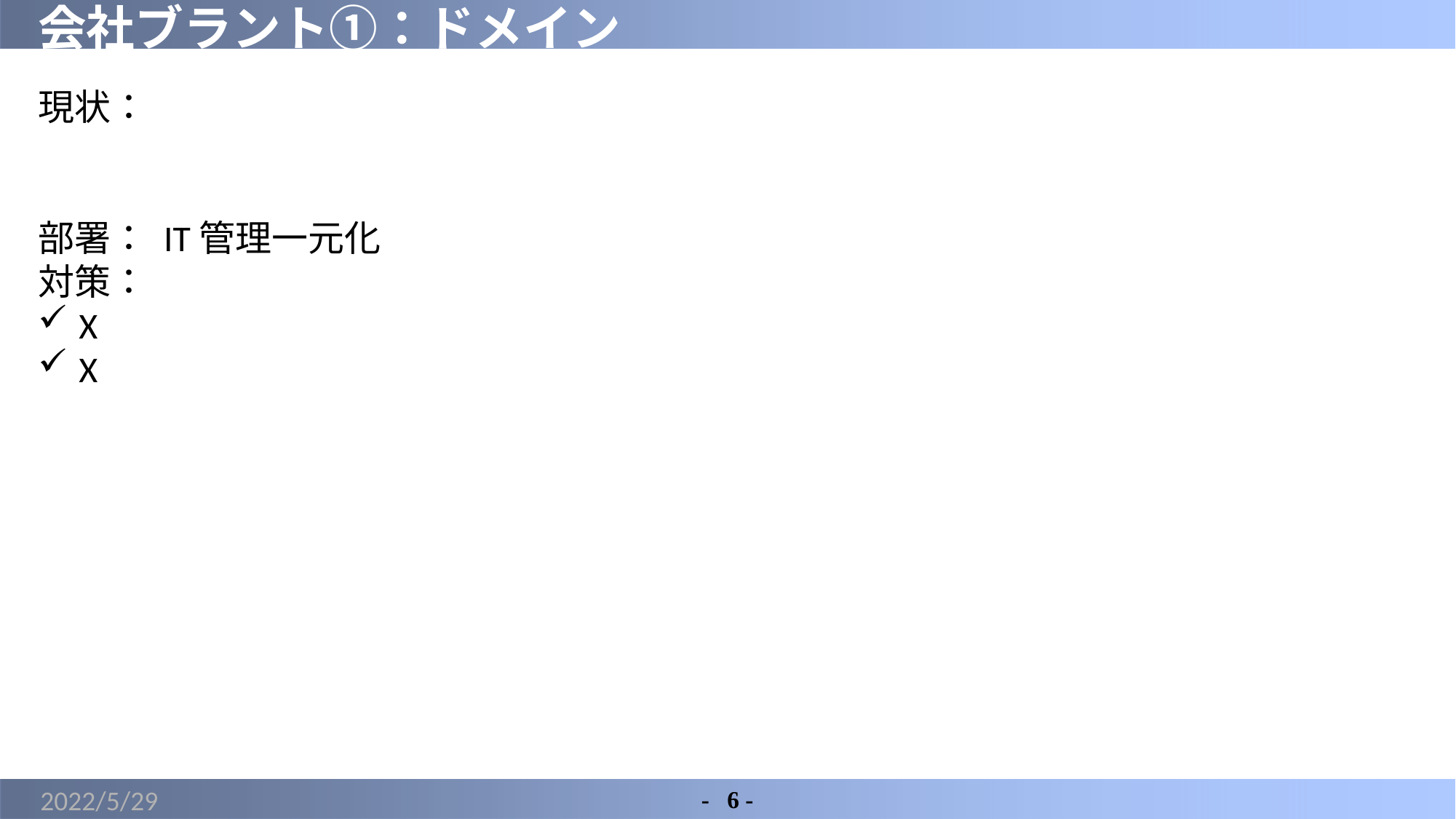

# 会社ブラント①：ドメイン
現状：

部署： IT管理一元化
対策：
X
X
2022/5/29
-	6 -